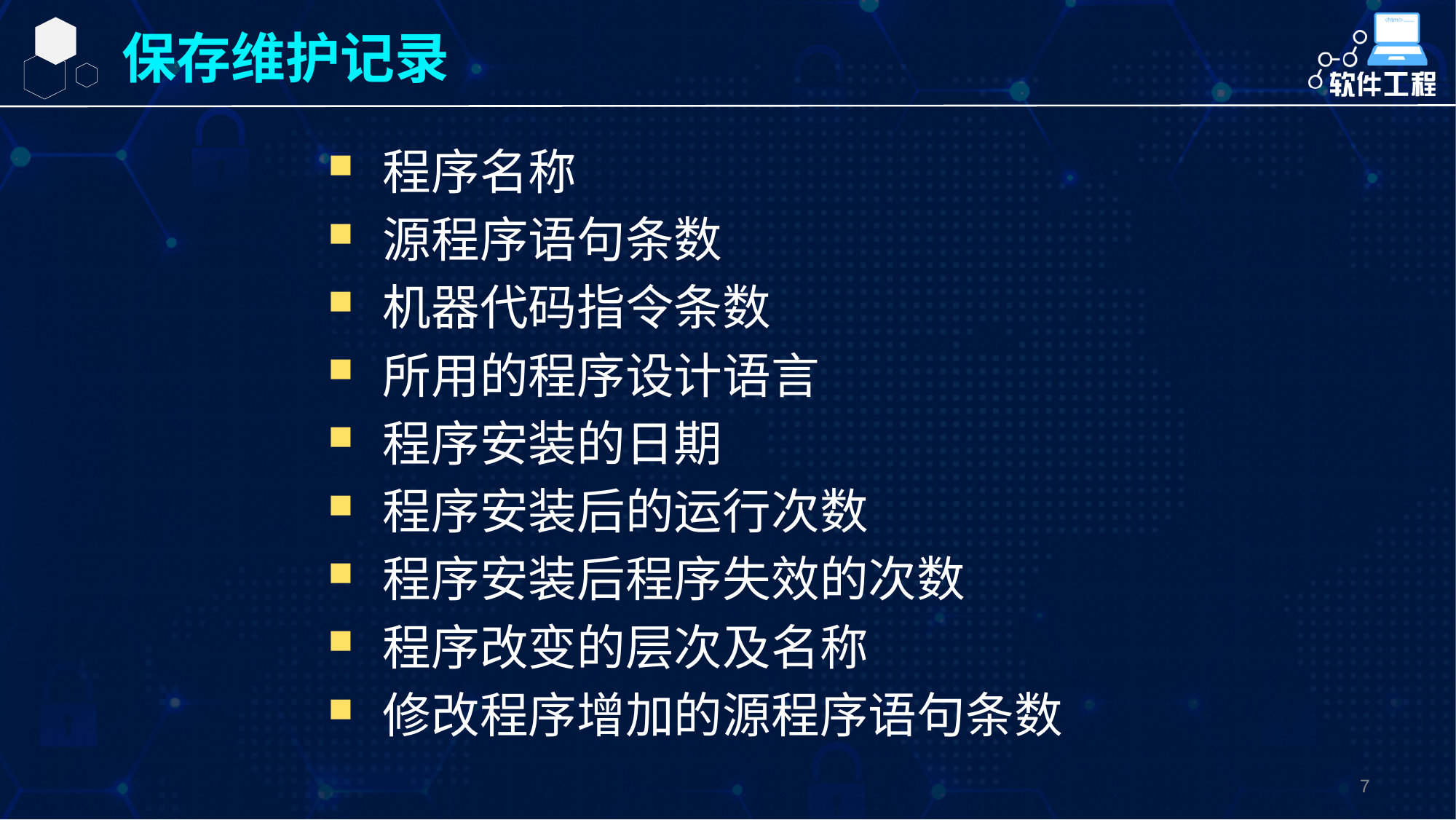

保存维护记录
程序名称
源程序语句条数
机器代码指令条数
所用的程序设计语言
程序安装的日期
程序安装后的运行次数
程序安装后程序失效的次数
程序改变的层次及名称
修改程序增加的源程序语句条数

7